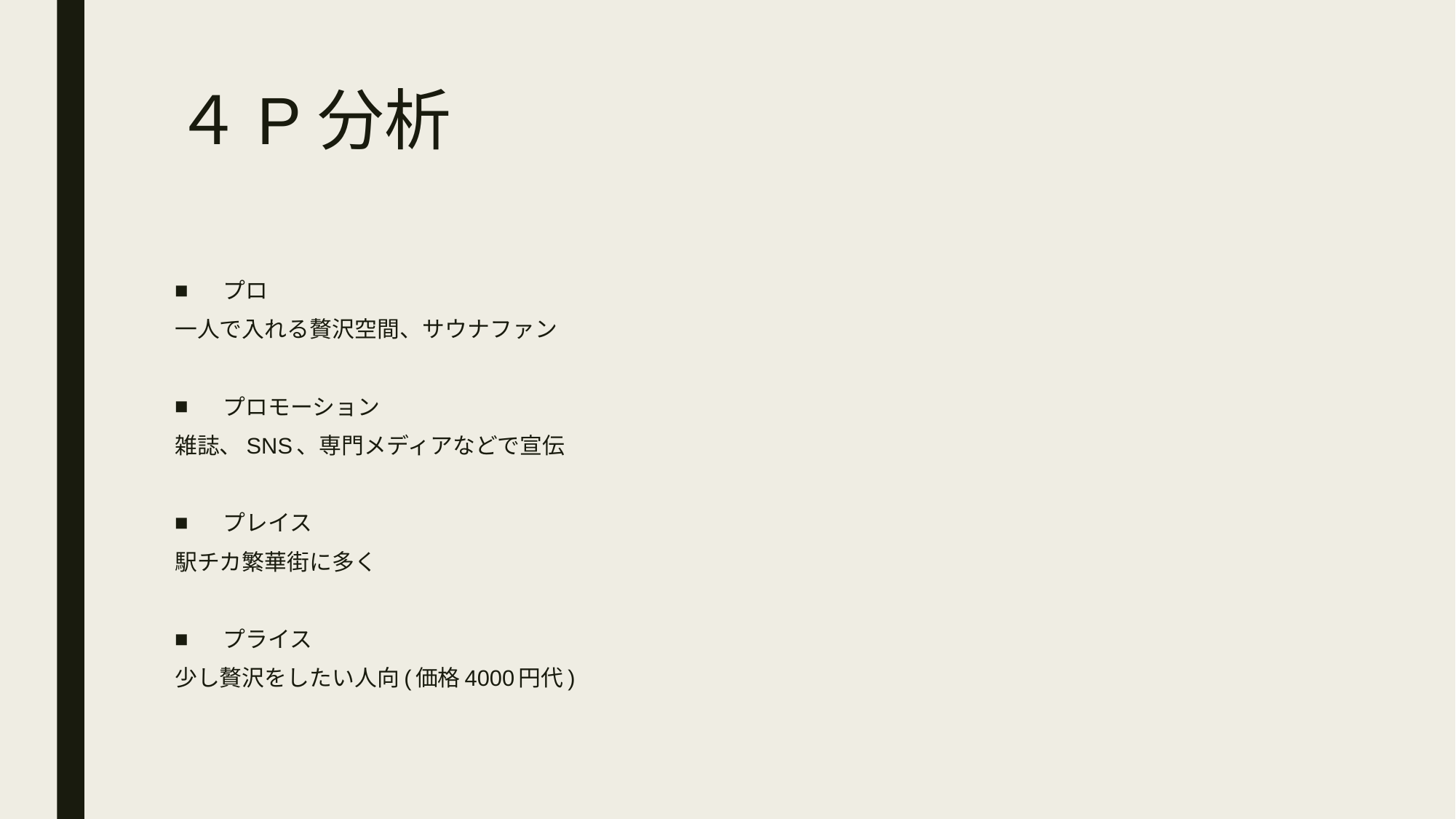

# ４P分析
プロ
一人で入れる贅沢空間、サウナファン

プロモーション
雑誌、SNS、専門メディアなどで宣伝

プレイス
駅チカ繁華街に多く

プライス
少し贅沢をしたい人向(価格4000円代)